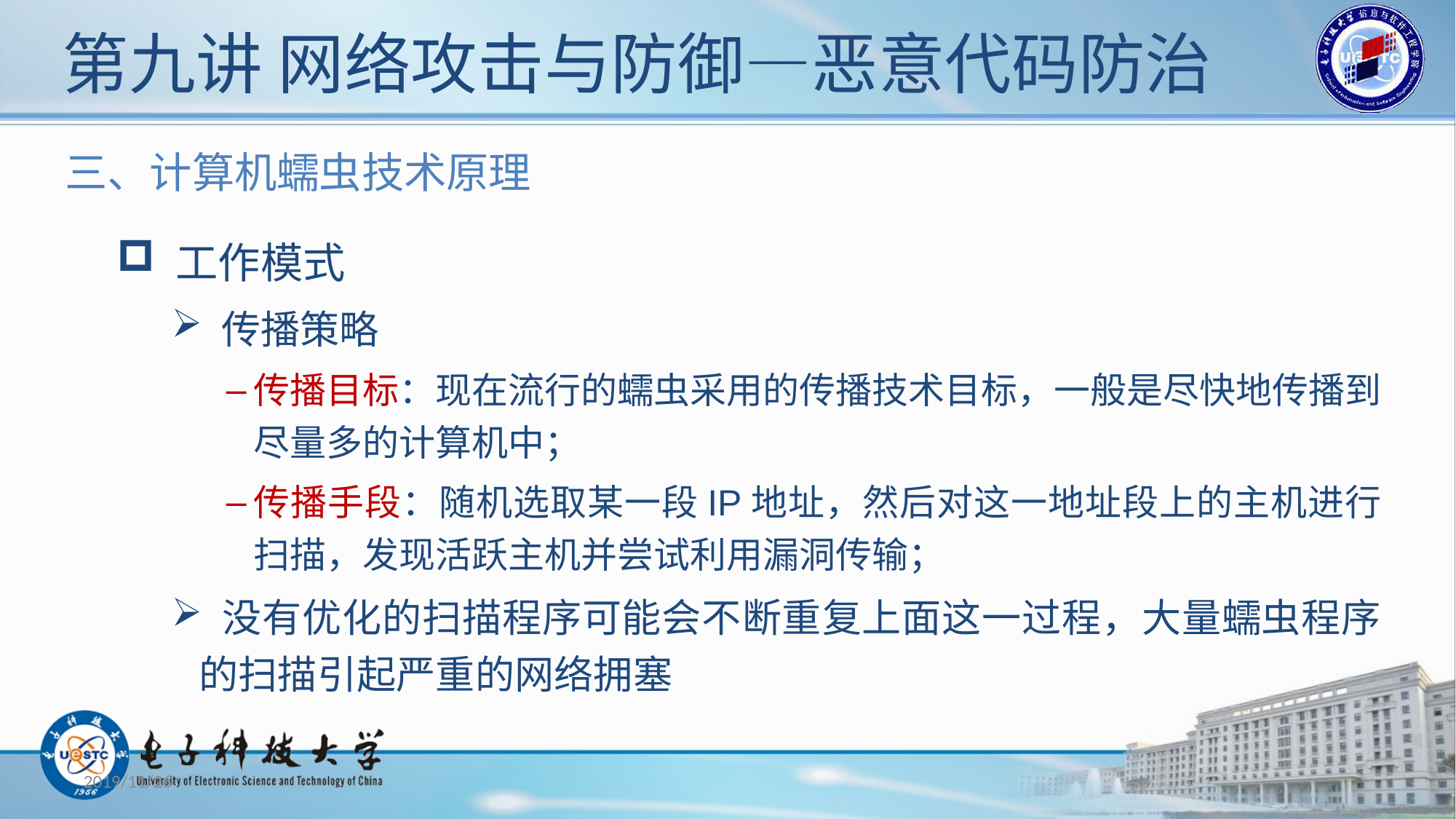

# 第九讲 网络攻击与防御—恶意代码防治
三、计算机蠕虫技术原理
 工作模式
 传播策略
传播目标：现在流行的蠕虫采用的传播技术目标，一般是尽快地传播到尽量多的计算机中；
传播手段：随机选取某一段IP地址，然后对这一地址段上的主机进行扫描，发现活跃主机并尝试利用漏洞传输；
 没有优化的扫描程序可能会不断重复上面这一过程，大量蠕虫程序的扫描引起严重的网络拥塞
2019/11/26